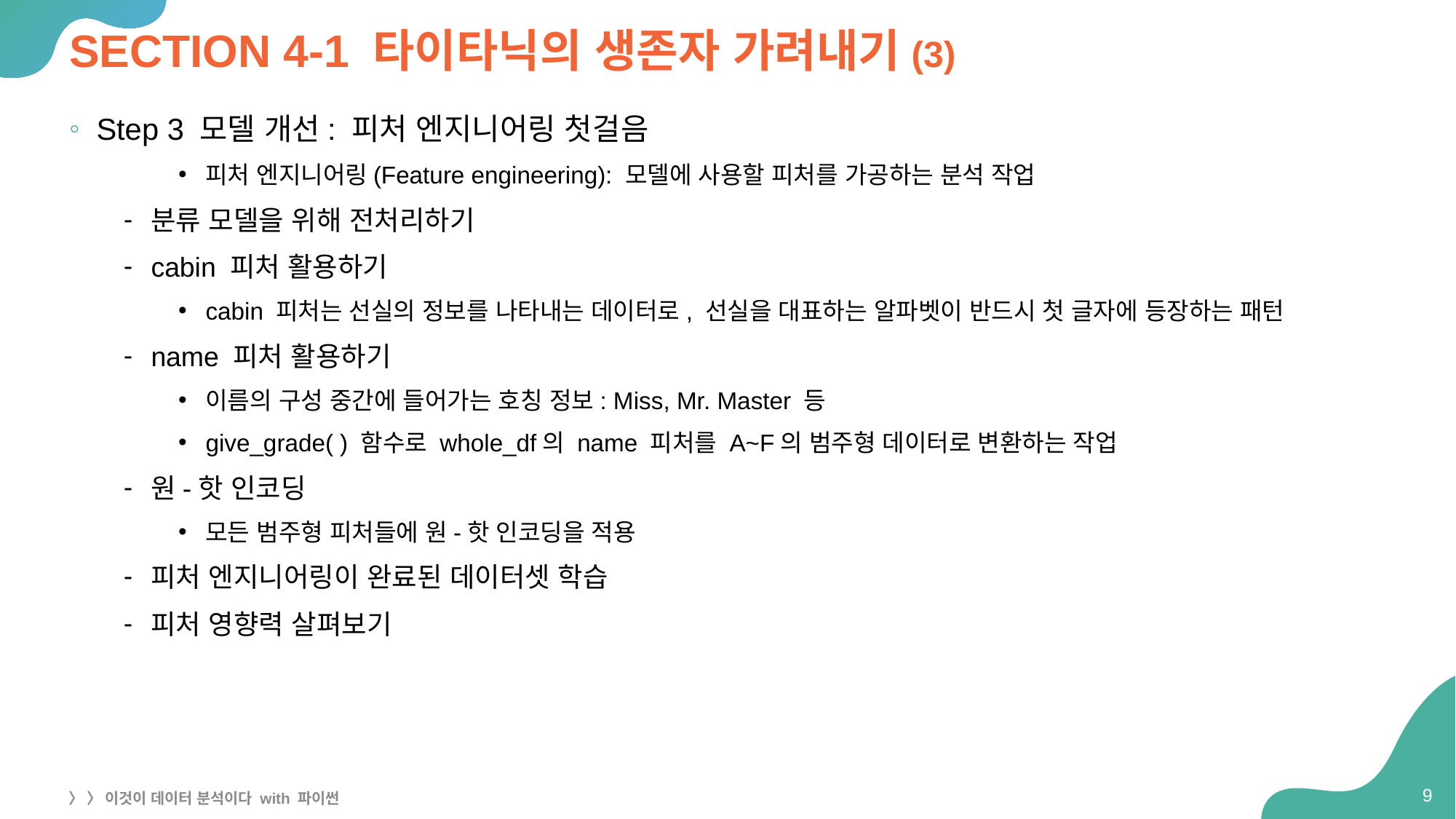

# SECTION 4-1 타이타닉의 생존자 가려내기(3)
Step 3 모델 개선: 피처 엔지니어링 첫걸음
피처 엔지니어링(Feature engineering): 모델에 사용할 피처를 가공하는 분석 작업
분류 모델을 위해 전처리하기
cabin 피처 활용하기
cabin 피처는 선실의 정보를 나타내는 데이터로, 선실을 대표하는 알파벳이 반드시 첫 글자에 등장하는 패턴
name 피처 활용하기
이름의 구성 중간에 들어가는 호칭 정보: Miss, Mr. Master 등
give_grade( ) 함수로 whole_df의 name 피처를 A~F의 범주형 데이터로 변환하는 작업
원-핫 인코딩
모든 범주형 피처들에 원-핫 인코딩을 적용
피처 엔지니어링이 완료된 데이터셋 학습
피처 영향력 살펴보기

9
〉 〉 이것이 데이터 분석이다 with 파이썬